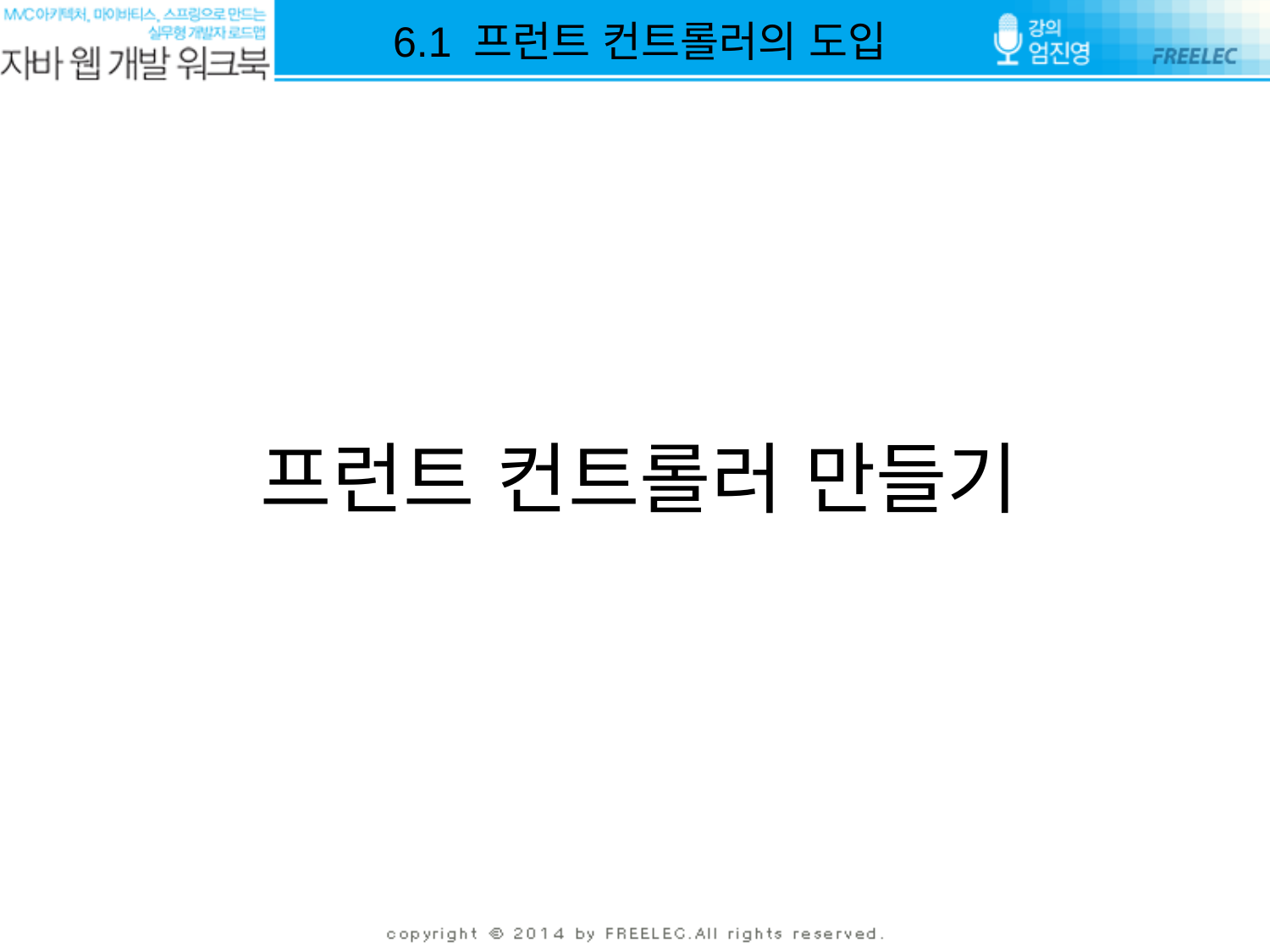

6.1 프런트 컨트롤러의 도입
# 프런트 컨트롤러 만들기